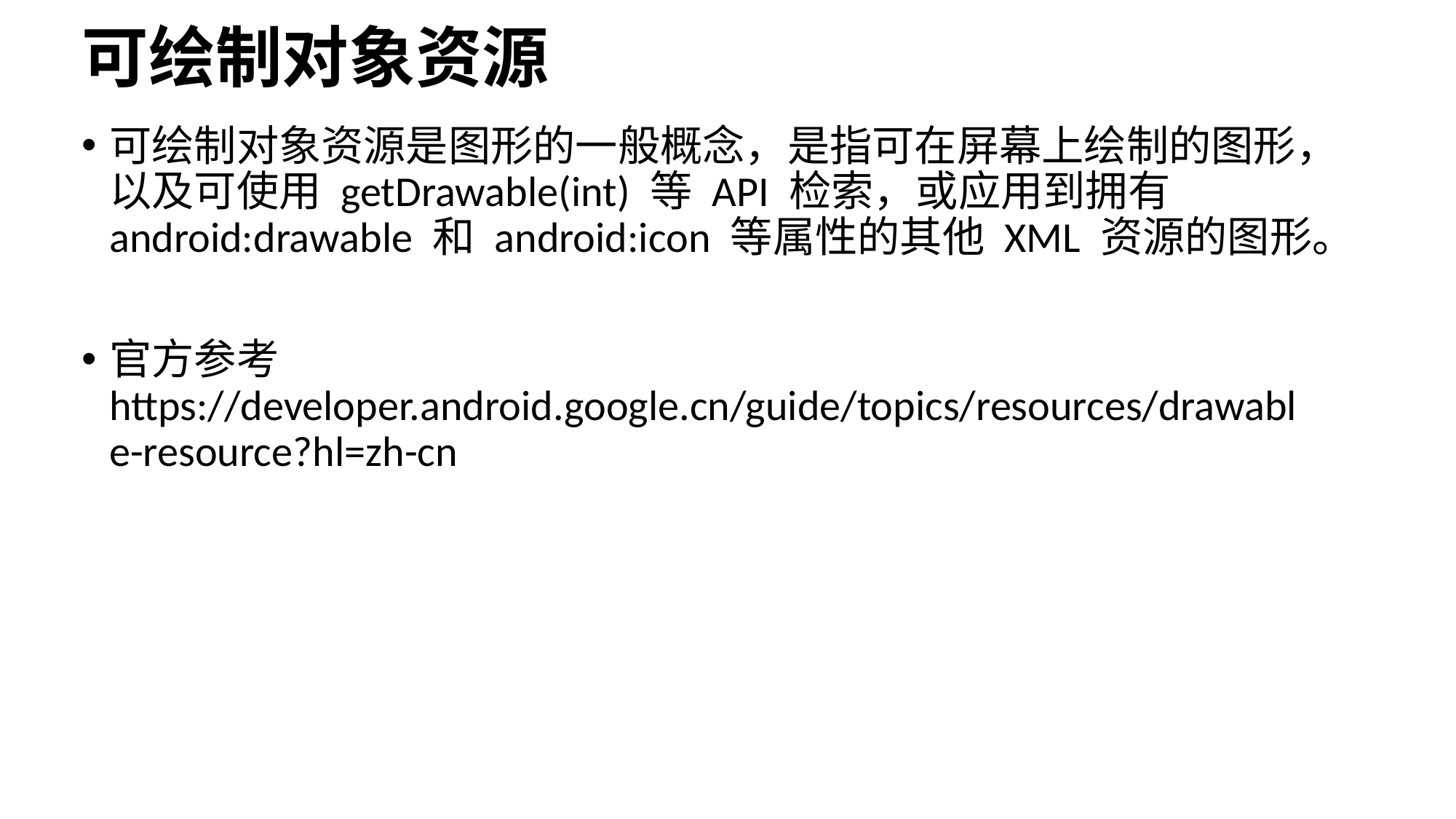

# 可绘制对象资源
可绘制对象资源是图形的一般概念，是指可在屏幕上绘制的图形，以及可使用 getDrawable(int) 等 API 检索，或应用到拥有 android:drawable 和 android:icon 等属性的其他 XML 资源的图形。

官方参考 https://developer.android.google.cn/guide/topics/resources/drawable-resource?hl=zh-cn